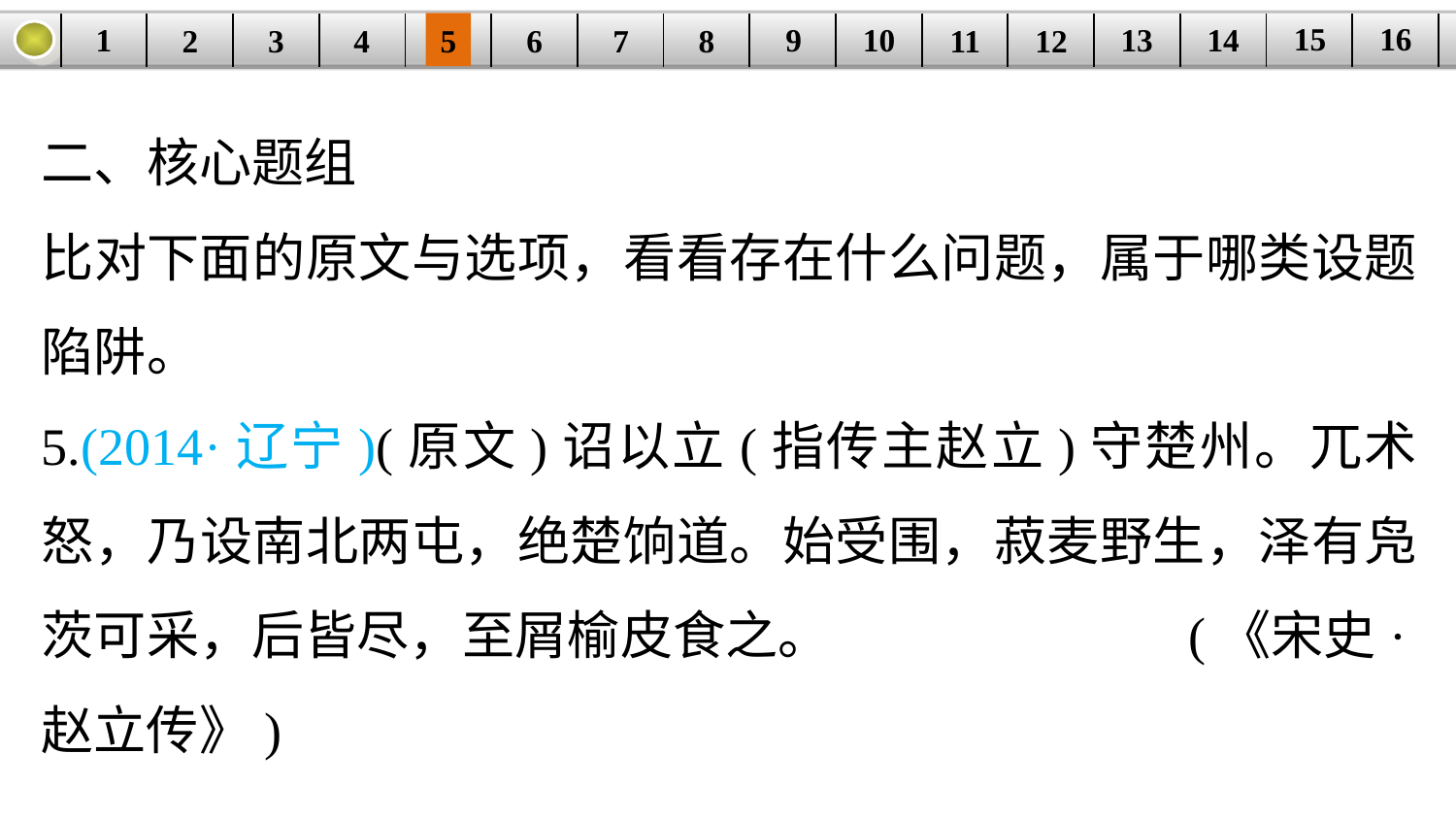

16

15
14
9
10
1
13
3
4
5
6
8
11
2
12
|  |  |  |  |  |  |  |  |  |  |  |  |  |  |  |  |
| --- | --- | --- | --- | --- | --- | --- | --- | --- | --- | --- | --- | --- | --- | --- | --- |
7

二、核心题组
比对下面的原文与选项，看看存在什么问题，属于哪类设题陷阱。
5.(2014·辽宁)(原文)诏以立(指传主赵立)守楚州。兀术怒，乃设南北两屯，绝楚饷道。始受围，菽麦野生，泽有凫茨可采，后皆尽，至屑榆皮食之。                             (《宋史·赵立传》)